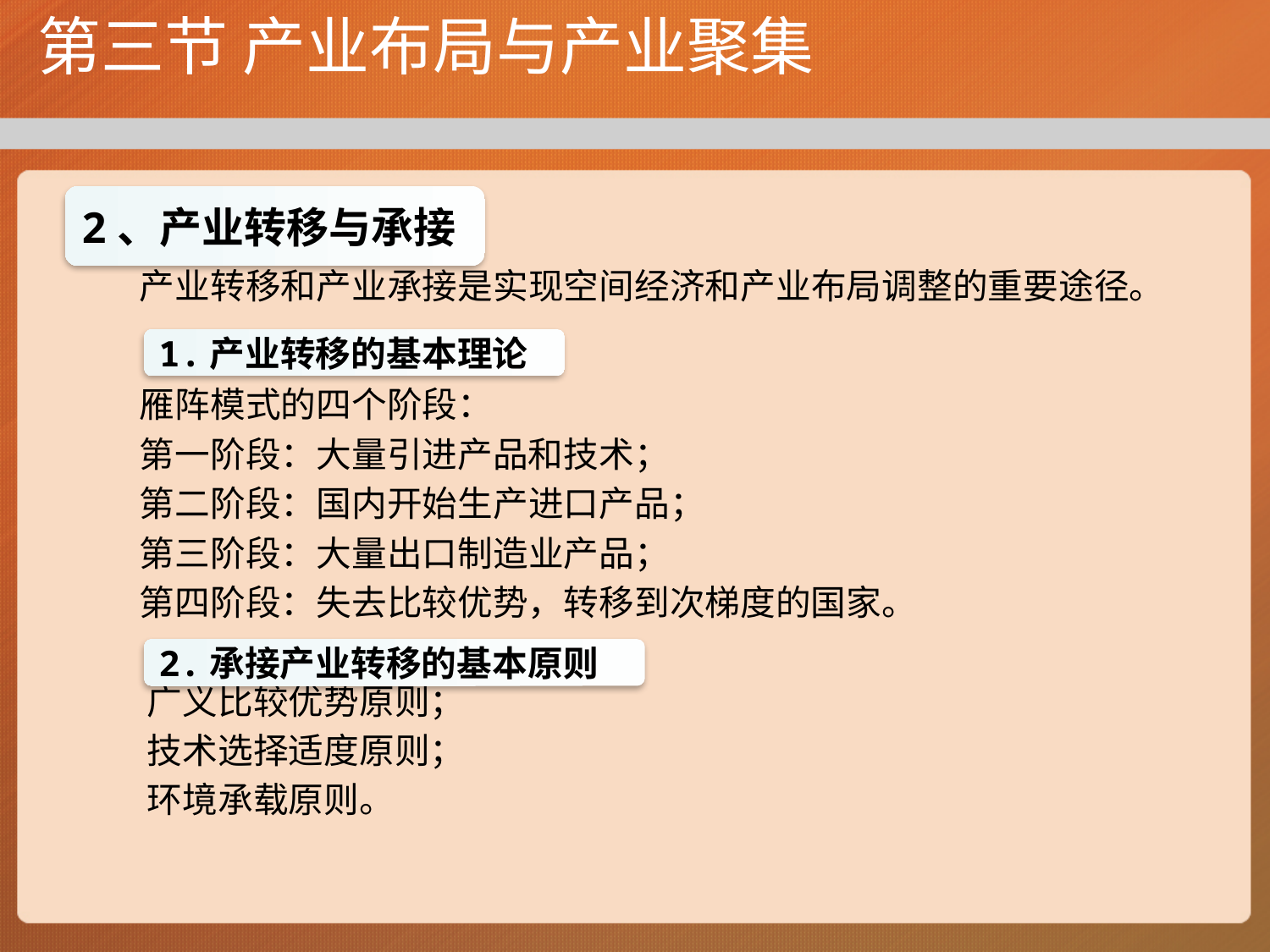

# 第三节 产业布局与产业聚集
2、产业转移与承接

       产业转移和产业承接是实现空间经济和产业布局调整的重要途径。

       雁阵模式的四个阶段：
       第一阶段：大量引进产品和技术；
       第二阶段：国内开始生产进口产品；
       第三阶段：大量出口制造业产品；
       第四阶段：失去比较优势，转移到次梯度的国家。

        广义比较优势原则；
        技术选择适度原则；
        环境承载原则。
1.产业转移的基本理论
2.承接产业转移的基本原则